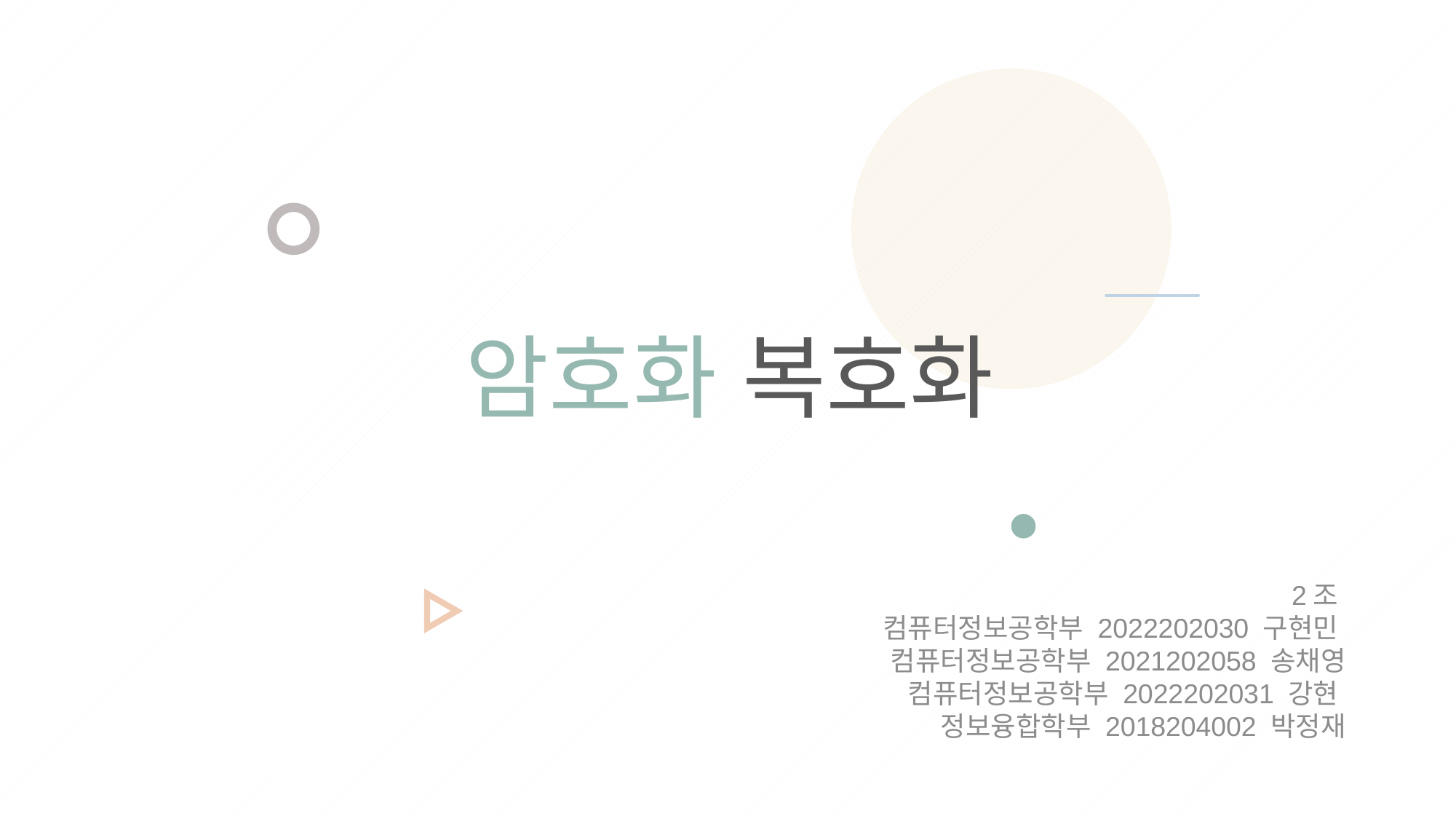

암호화 복호화

2조
컴퓨터정보공학부 2022202030 구현민
컴퓨터정보공학부 2021202058 송채영
컴퓨터정보공학부 2022202031 강현
정보융합학부 2018204002 박정재